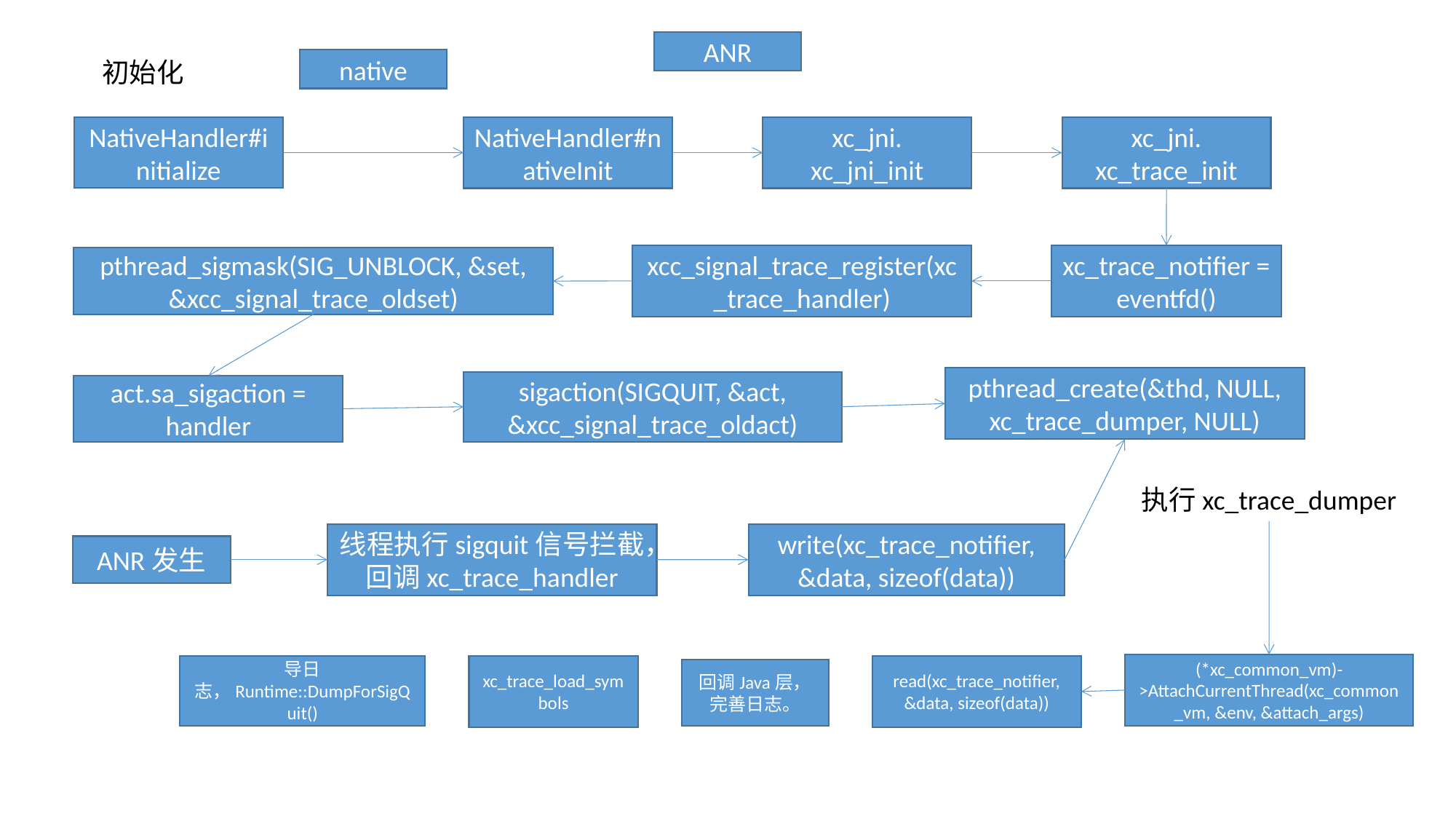

ANR
初始化
native
NativeHandler#initialize
NativeHandler#nativeInit
xc_jni.
xc_jni_init
xc_jni.
xc_trace_init
xcc_signal_trace_register(xc_trace_handler)
xc_trace_notifier = eventfd()
pthread_sigmask(SIG_UNBLOCK, &set, &xcc_signal_trace_oldset)
pthread_create(&thd, NULL, xc_trace_dumper, NULL)
sigaction(SIGQUIT, &act, &xcc_signal_trace_oldact)
act.sa_sigaction = handler
执行xc_trace_dumper
线程执行sigquit信号拦截，回调xc_trace_handler
write(xc_trace_notifier, &data, sizeof(data))
ANR发生
(*xc_common_vm)->AttachCurrentThread(xc_common_vm, &env, &attach_args)
导日志，Runtime::DumpForSigQuit()
xc_trace_load_symbols
read(xc_trace_notifier, &data, sizeof(data))
回调Java层，完善日志。